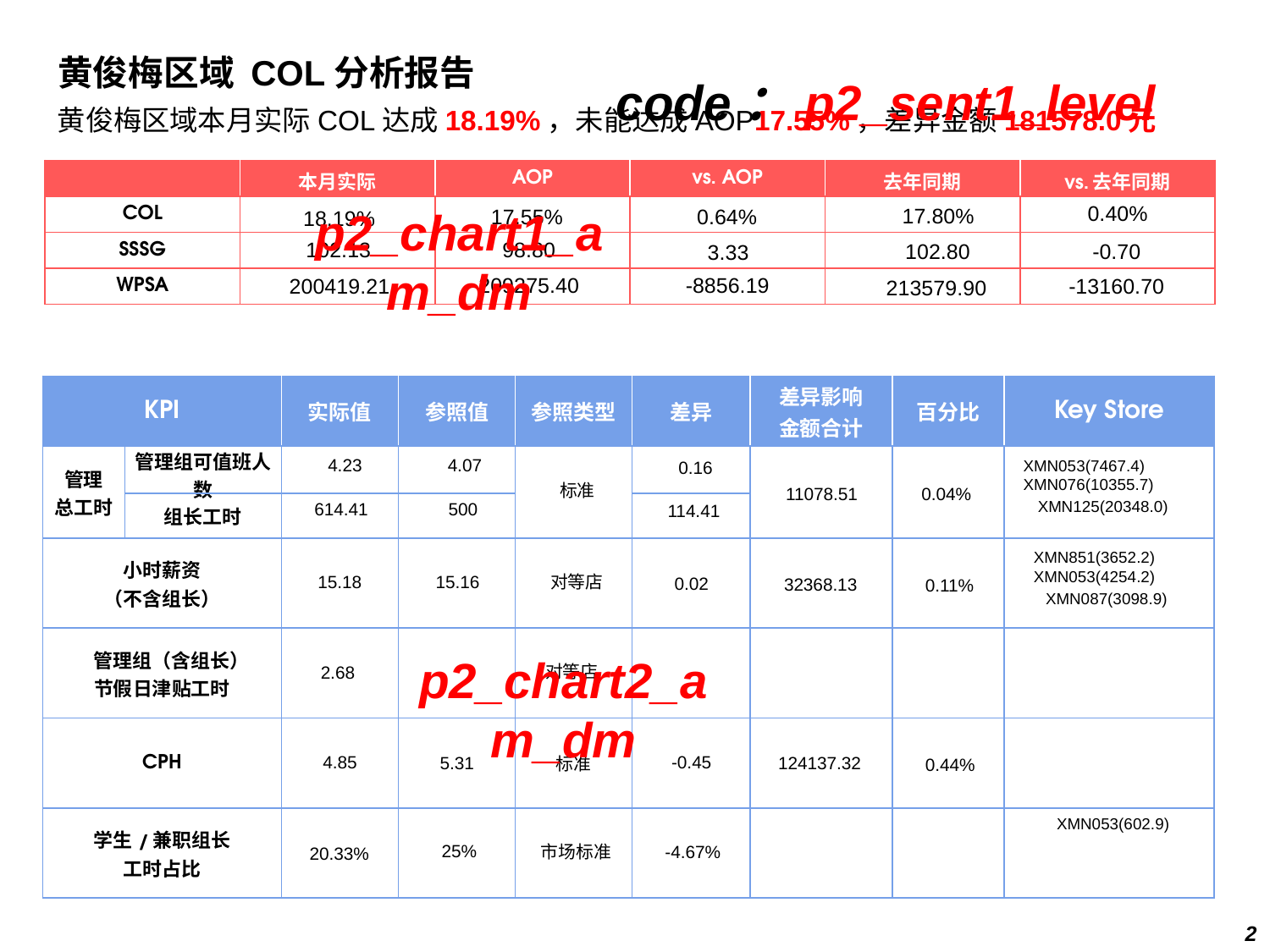

黄俊梅区域 COL分析报告
code：p2_sent1_level
黄俊梅区域本月实际COL达成18.19%，未能达成AOP17.55%，差异金额181578.0元
|  | 本月实际 | AOP | vs. AOP | 去年同期 | vs.去年同期 |
| --- | --- | --- | --- | --- | --- |
| COL |  |  |  |  |  |
| SSSG |  |  |  |  |  |
| WPSA |  |  |  |  |  |
0.40%
p2_chart1_am_dm
17.80%
17.55%
0.64%
18.19%
98.80
102.13
-0.70
102.80
3.33
209275.40
-8856.19
200419.21
-13160.70
213579.90
| KPI |  | 实际值 | 参照值 | 参照类型 | 差异 | 差异影响 金额合计 | 百分比 | Key Store |
| --- | --- | --- | --- | --- | --- | --- | --- | --- |
| 管理 总工时 | 管理组可值班人数 |  |  |  |  |  |  |  |
|  | 组长工时 |  |  |  |  |  |  |  |
| 小时薪资 （不含组长） |  |  |  |  |  |  |  |  |
| 管理组（含组长） 节假日津贴工时 |  |  |  |  |  |  |  |  |
| CPH |  |  |  |  |  |  |  |  |
| 学生/兼职组长 工时占比 |  |  |  |  |  |  |  |  |
4.23
4.07
XMN053(7467.4)
XMN076(10355.7)
XMN125(20348.0)
0.16
标准
0.04%
11078.51
614.41
500
114.41
XMN851(3652.2)
XMN053(4254.2)
XMN087(3098.9)
15.18
15.16
对等店
0.02
32368.13
0.11%

p2_chart2_am_dm

对等店
2.68

4.85
-0.45
124137.32
5.31
标准
0.44%
XMN053(602.9)

25%
市场标准
-4.67%
20.33%